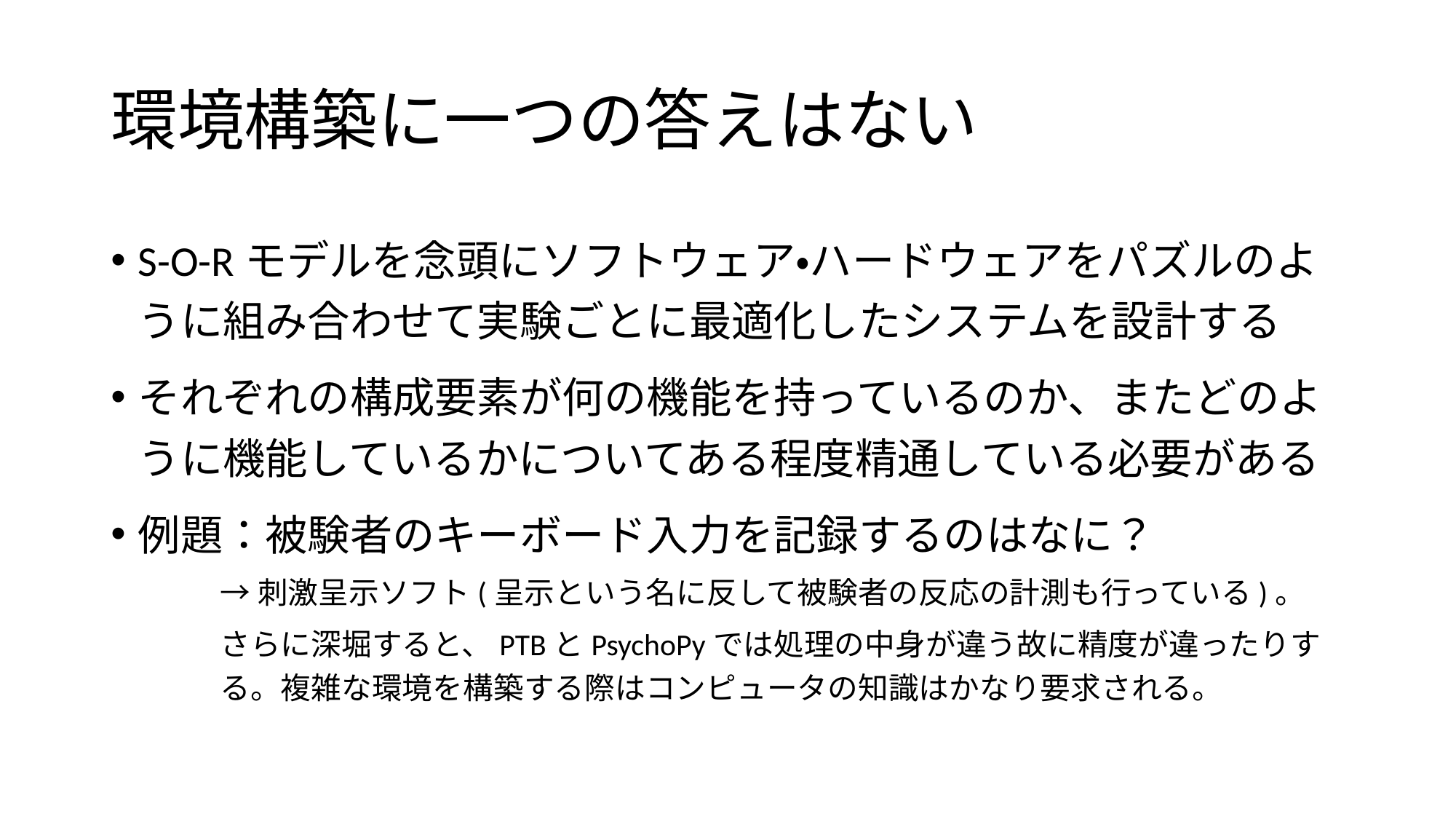

# 環境構築に一つの答えはない
S-O-Rモデルを念頭にソフトウェア・ハードウェアをパズルのように組み合わせて実験ごとに最適化したシステムを設計する
それぞれの構成要素が何の機能を持っているのか、またどのように機能しているかについてある程度精通している必要がある
例題：被験者のキーボード入力を記録するのはなに？
→刺激呈示ソフト(呈示という名に反して被験者の反応の計測も行っている)。
さらに深堀すると、PTBとPsychoPyでは処理の中身が違う故に精度が違ったりする。複雑な環境を構築する際はコンピュータの知識はかなり要求される。